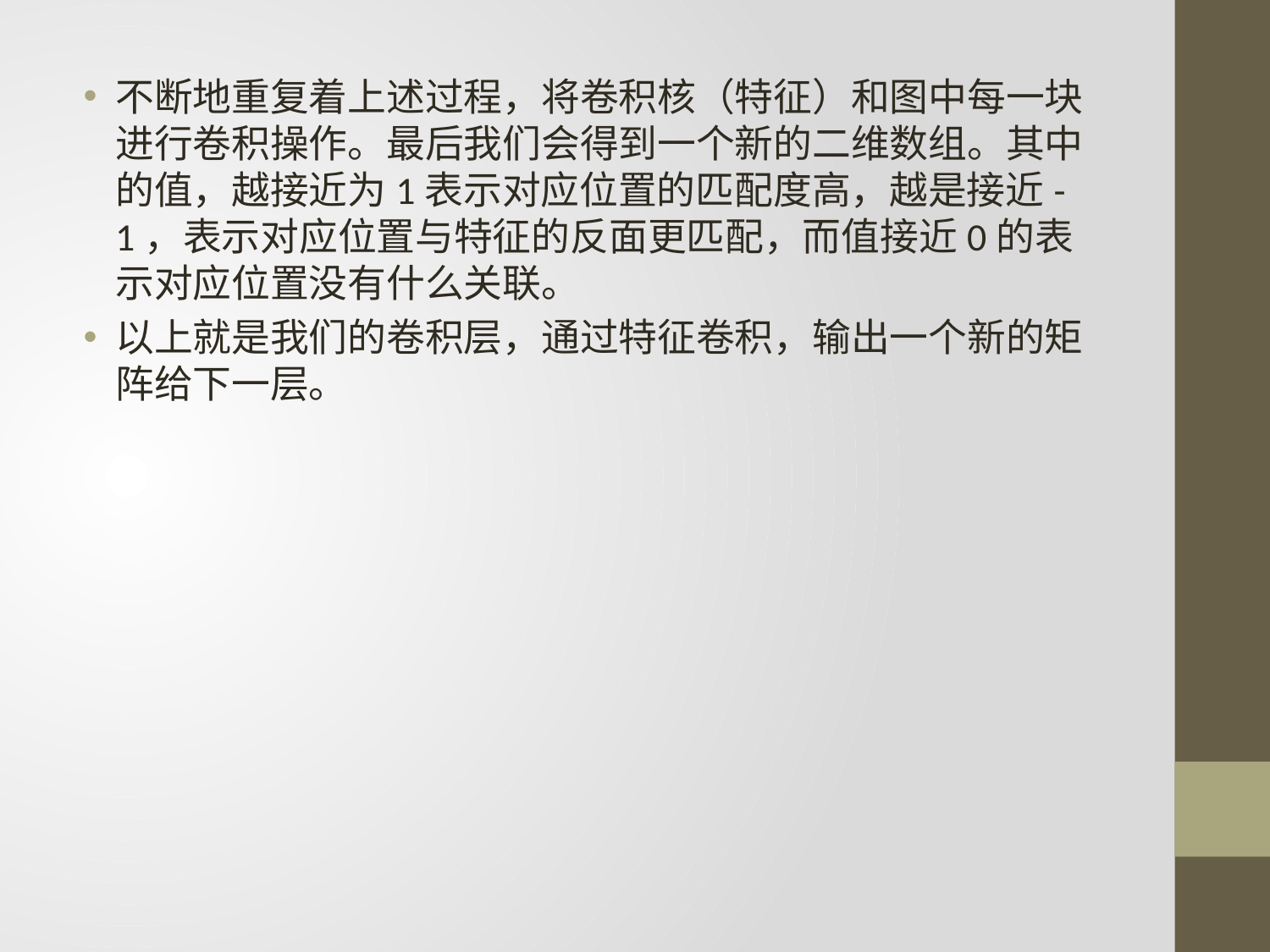

不断地重复着上述过程，将卷积核（特征）和图中每一块进行卷积操作。最后我们会得到一个新的二维数组。其中的值，越接近为1表示对应位置的匹配度高，越是接近-1，表示对应位置与特征的反面更匹配，而值接近0的表示对应位置没有什么关联。
以上就是我们的卷积层，通过特征卷积，输出一个新的矩阵给下一层。